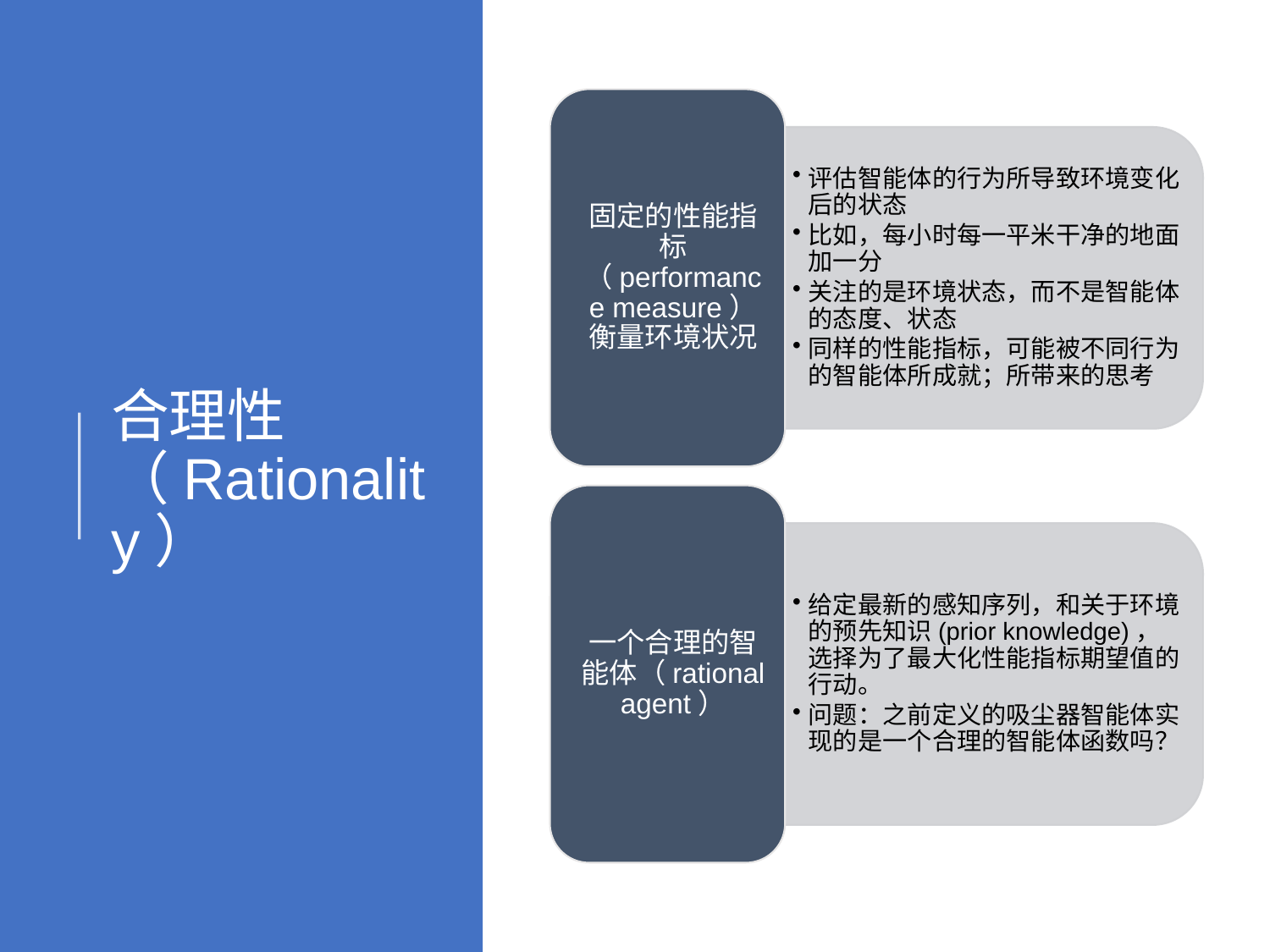

评估智能体的行为所导致环境变化后的状态
比如，每小时每一平米干净的地面加一分
关注的是环境状态，而不是智能体的态度、状态
同样的性能指标，可能被不同行为的智能体所成就；所带来的思考
固定的性能指标（performance measure）衡量环境状况
给定最新的感知序列，和关于环境的预先知识(prior knowledge)，选择为了最大化性能指标期望值的行动。
问题：之前定义的吸尘器智能体实现的是一个合理的智能体函数吗？
一个合理的智能体（rational agent）
# 合理性（Rationality）